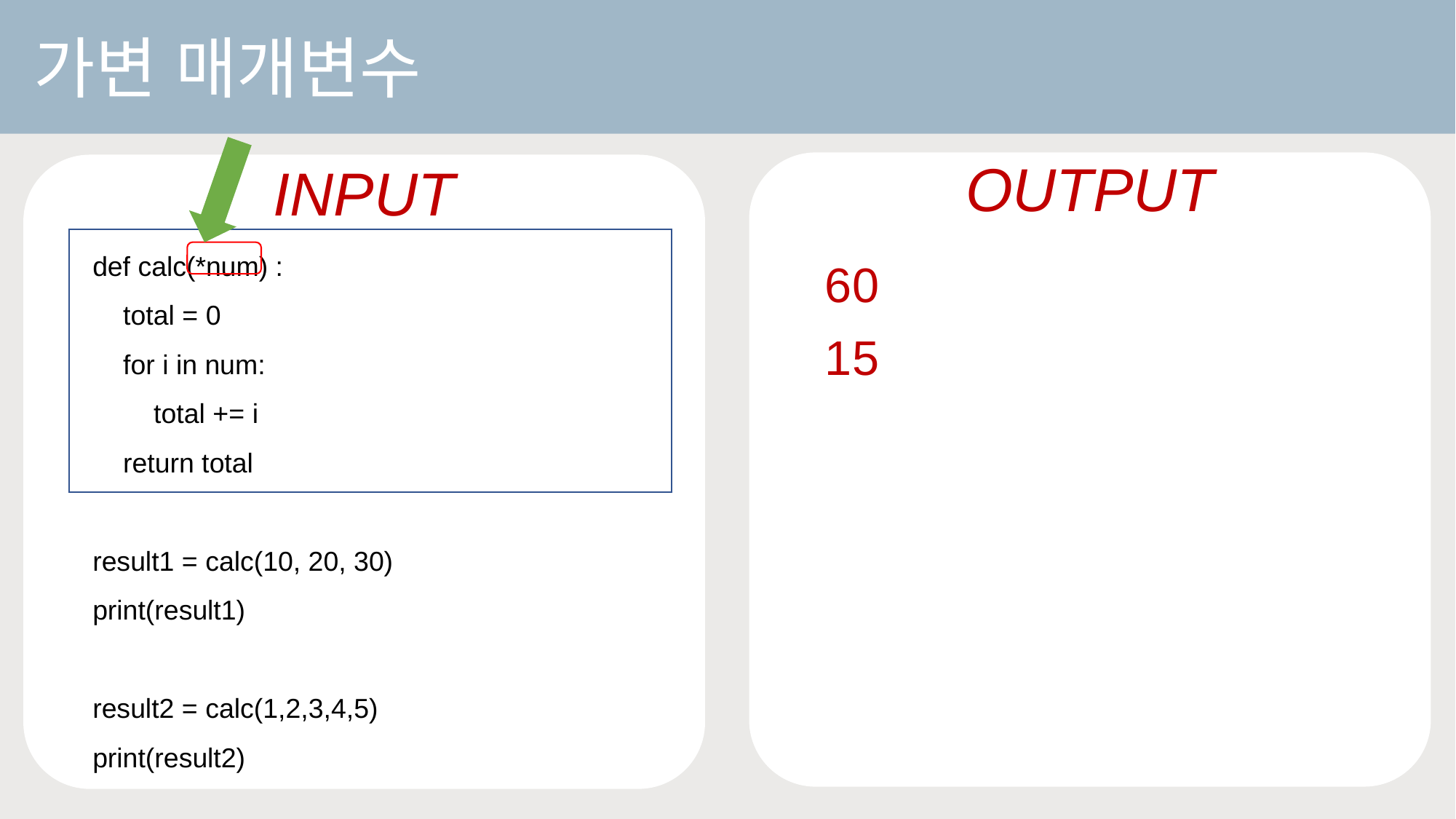

가변 매개변수
OUTPUT

INPUT

def calc(*num) :
    total = 0
    for i in num:
        total += i
    return total

result1 = calc(10, 20, 30)
print(result1)

result2 = calc(1,2,3,4,5)
print(result2)

60
15